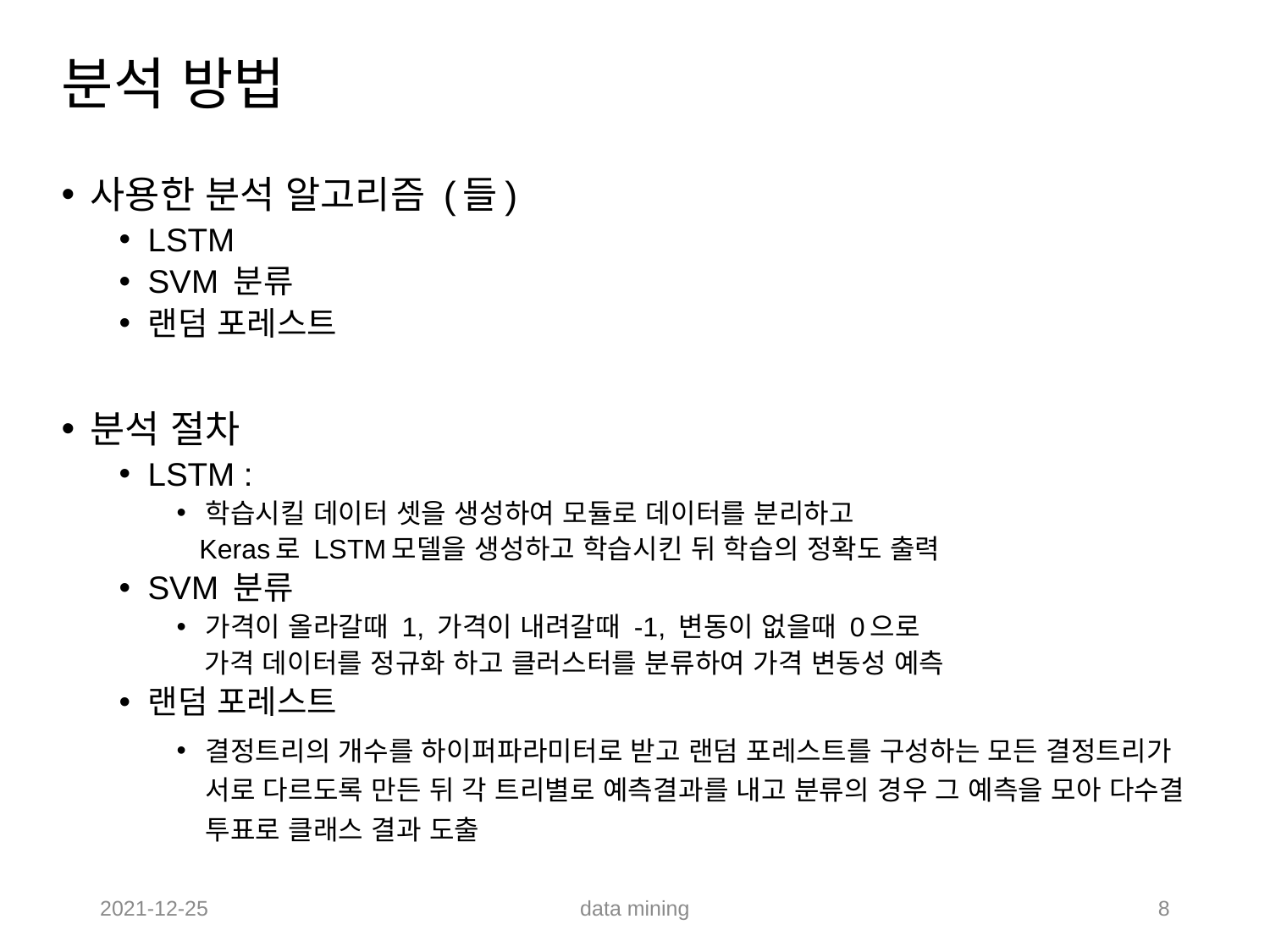

# 분석 방법
사용한 분석 알고리즘 (들)
LSTM
SVM 분류
랜덤 포레스트

분석 절차
LSTM :
학습시킬 데이터 셋을 생성하여 모듈로 데이터를 분리하고
   Keras로 LSTM모델을 생성하고 학습시킨 뒤 학습의 정확도 출력
SVM 분류
가격이 올라갈때 1, 가격이 내려갈때 -1, 변동이 없을때 0으로
   가격 데이터를 정규화 하고 클러스터를 분류하여 가격 변동성 예측
랜덤 포레스트
결정트리의 개수를 하이퍼파라미터로 받고 랜덤 포레스트를 구성하는 모든 결정트리가 서로 다르도록 만든 뒤 각 트리별로 예측결과를 내고 분류의 경우 그 예측을 모아 다수결 투표로 클래스 결과 도출
2021-12-25
data mining
8